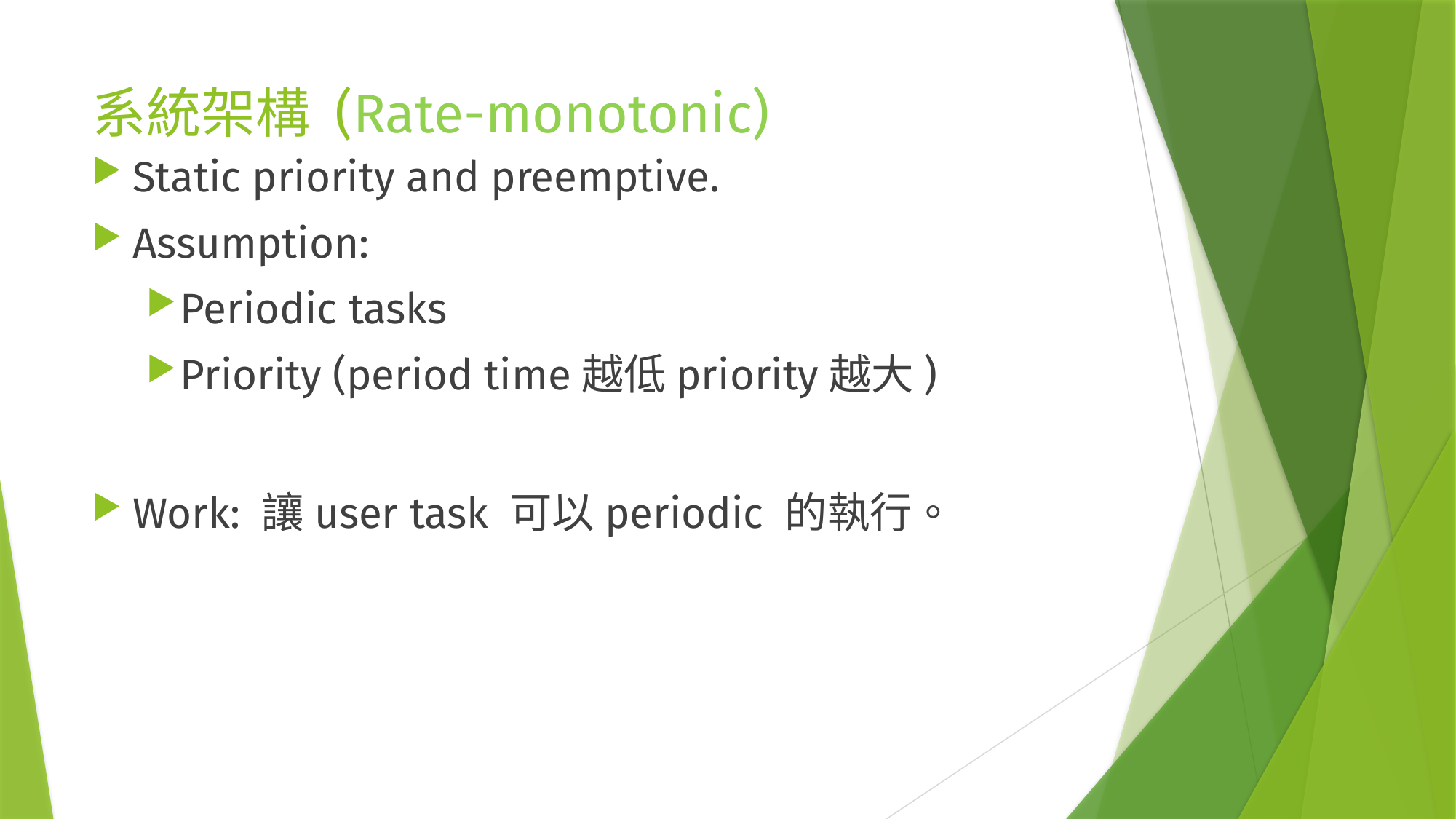

# 系統架構 (Rate-monotonic)
Static priority and preemptive.
Assumption:
Periodic tasks
Priority (period time越低priority越大)

Work: 讓user task 可以periodic 的執行。